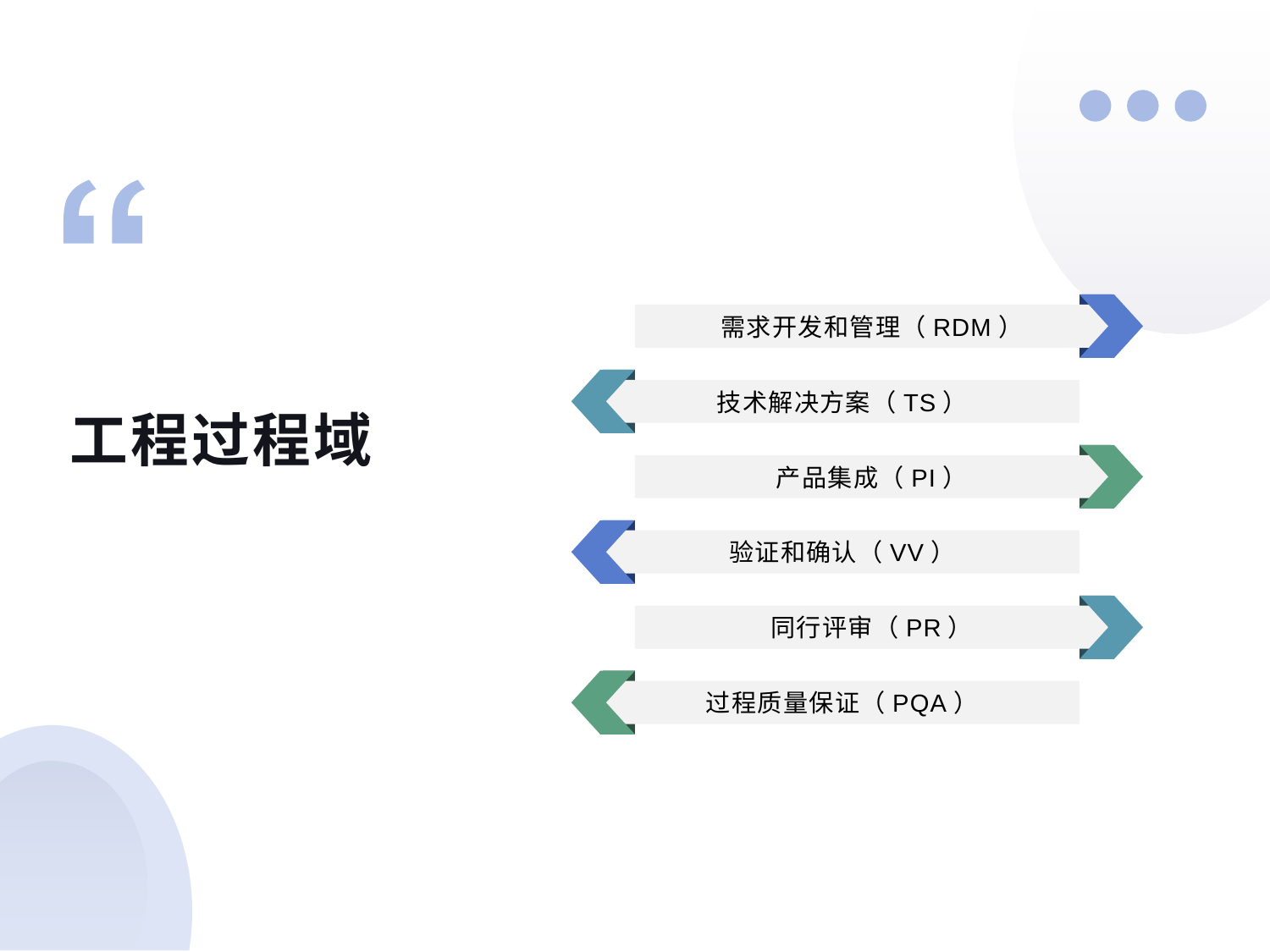

需求开发和管理（RDM）
工程过程域

技术解决方案（TS）

产品集成（PI）

验证和确认（VV）

同行评审（PR）

过程质量保证（PQA）